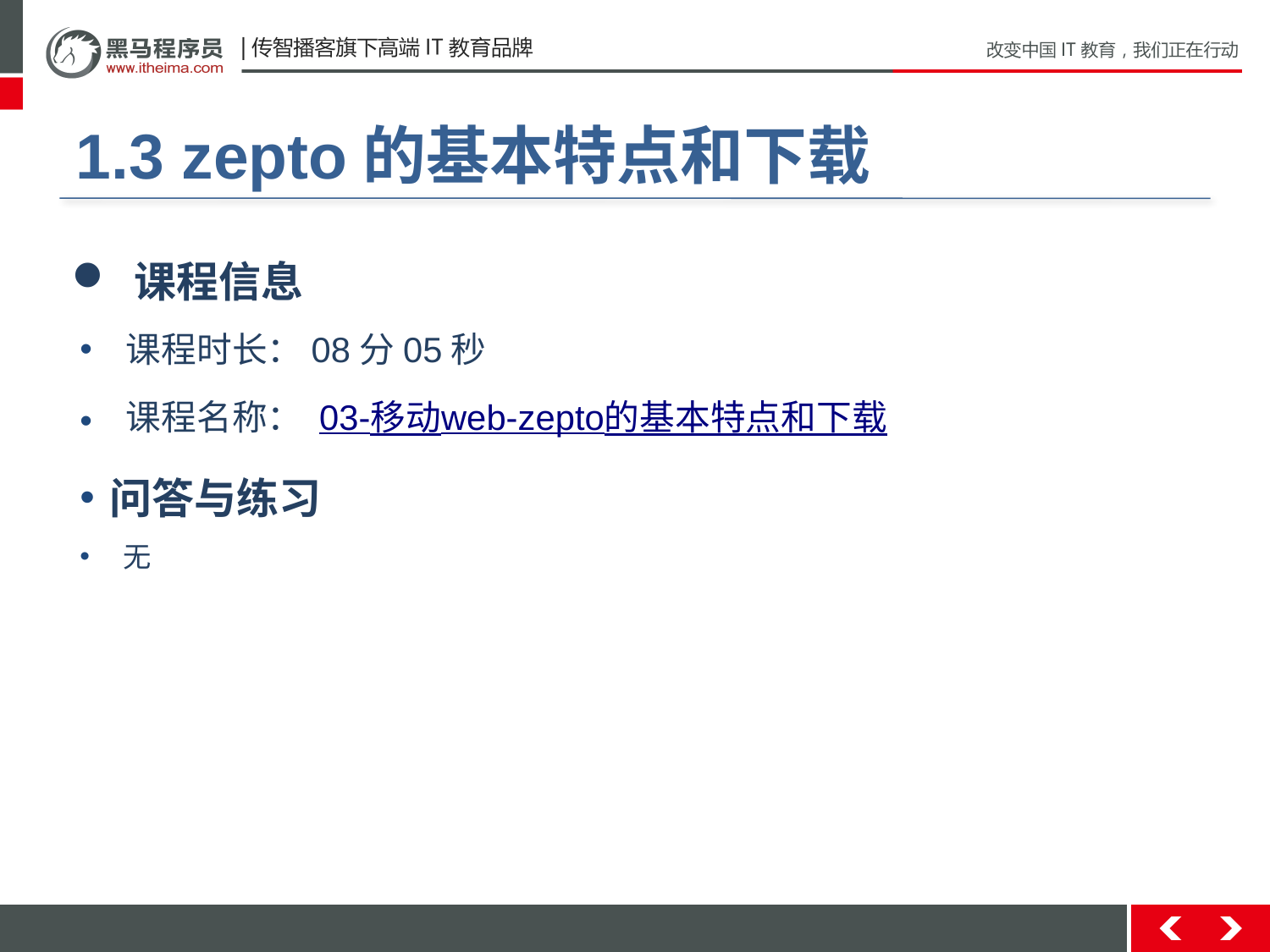

#
1.3 zepto的基本特点和下载
 课程信息
 课程时长：08分05秒
 课程名称： 03-移动web-zepto的基本特点和下载
问答与练习
 无